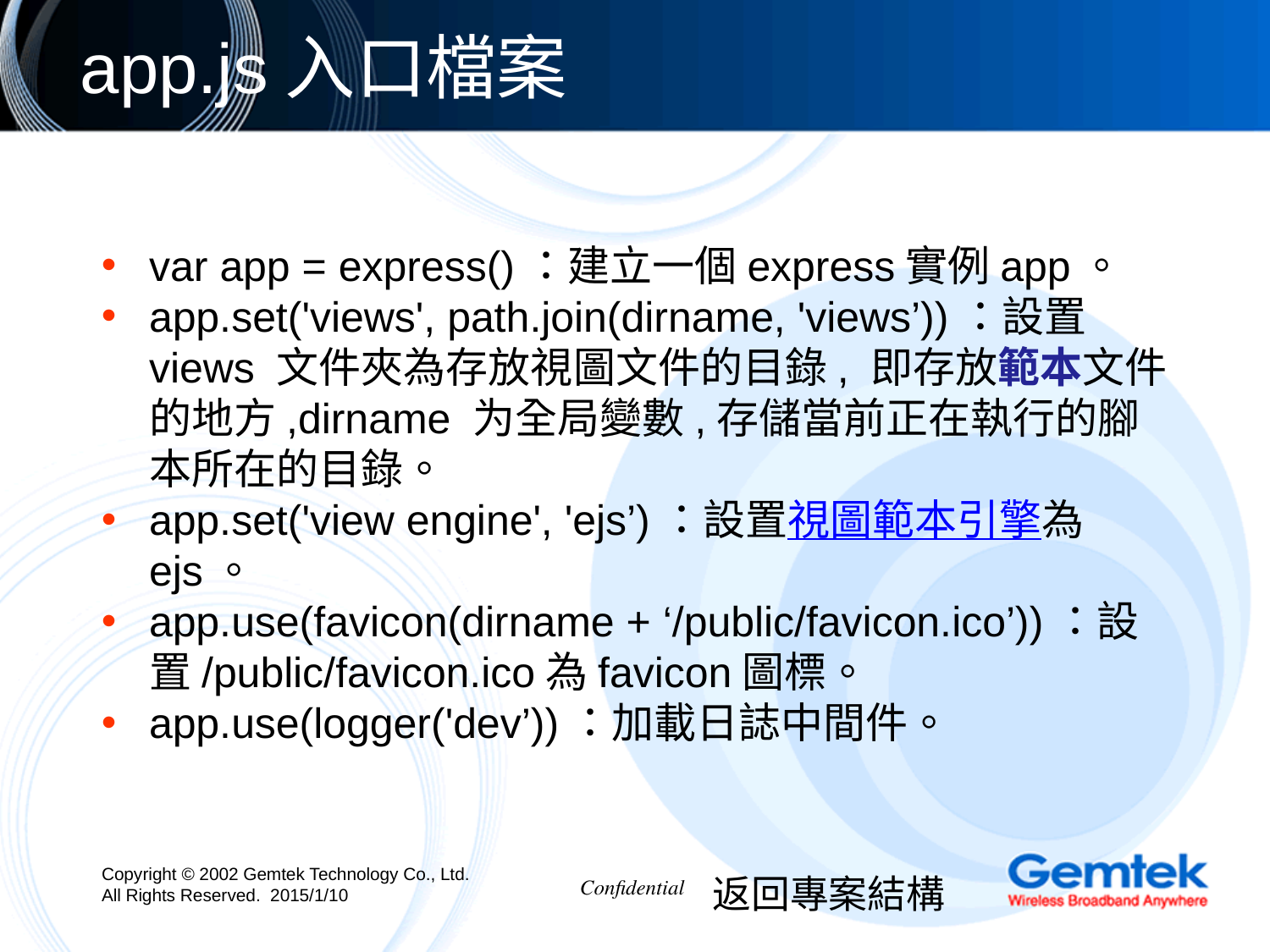

# app.js入口檔案
var app = express()：建立一個express實例app。
app.set('views', path.join(dirname, 'views’))：設置 views 文件夾為存放視圖文件的目錄, 即存放範本文件的地方,dirname 为全局變數,存儲當前正在執行的腳本所在的目錄。
app.set('view engine', 'ejs’)：設置視圖範本引擎為 ejs。
app.use(favicon(dirname + ‘/public/favicon.ico’))：設置/public/favicon.ico為favicon圖標。
app.use(logger('dev’))：加載日誌中間件。
返回專案結構